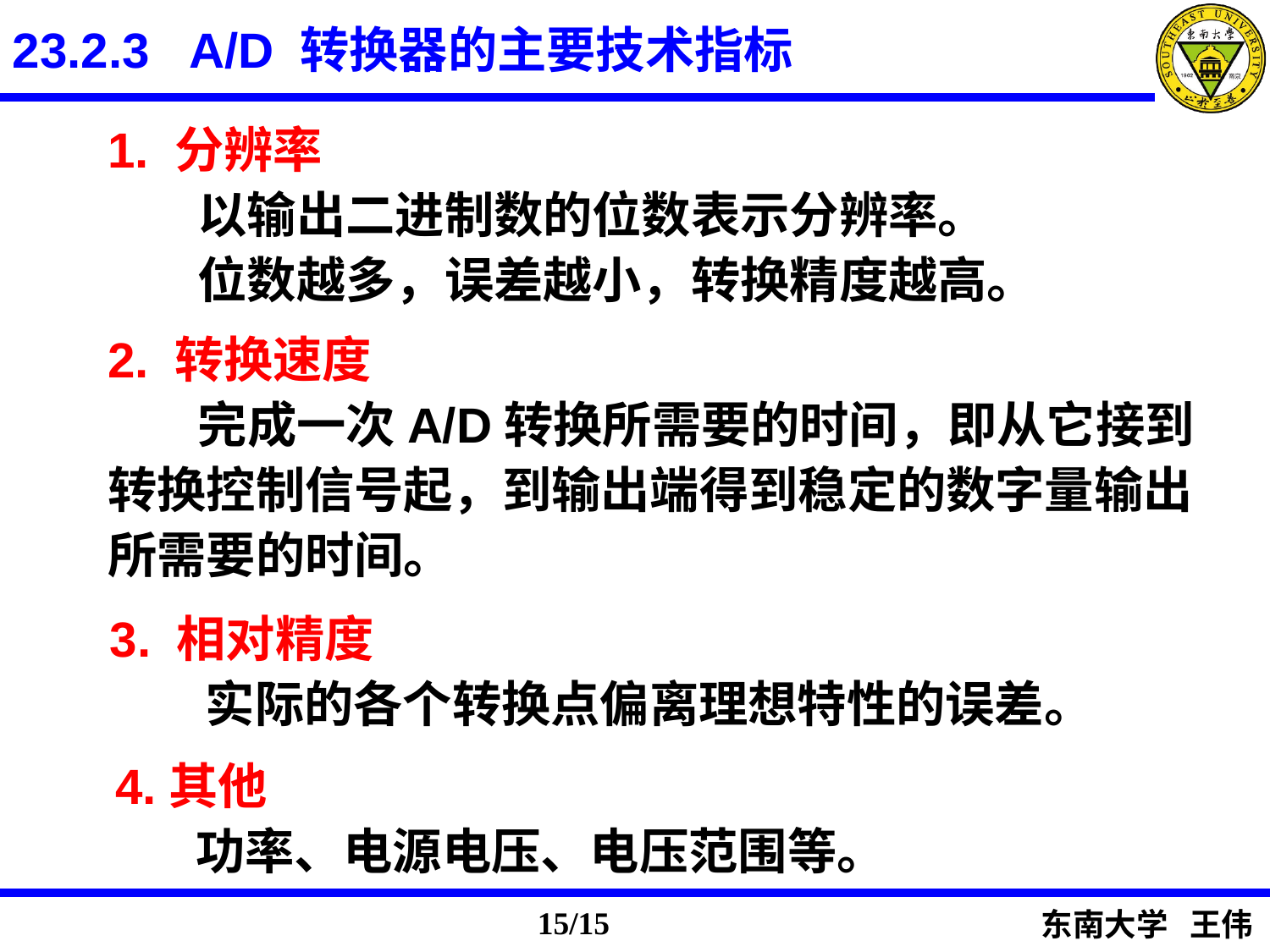

23.2.3   A/D 转换器的主要技术指标
1. 分辨率
       以输出二进制数的位数表示分辨率。
       位数越多，误差越小，转换精度越高。
2. 转换速度
       完成一次A/D转换所需要的时间，即从它接到转换控制信号起，到输出端得到稳定的数字量输出所需要的时间。
3. 相对精度
         实际的各个转换点偏离理想特性的误差。
    4.其他
           功率、电源电压、电压范围等。